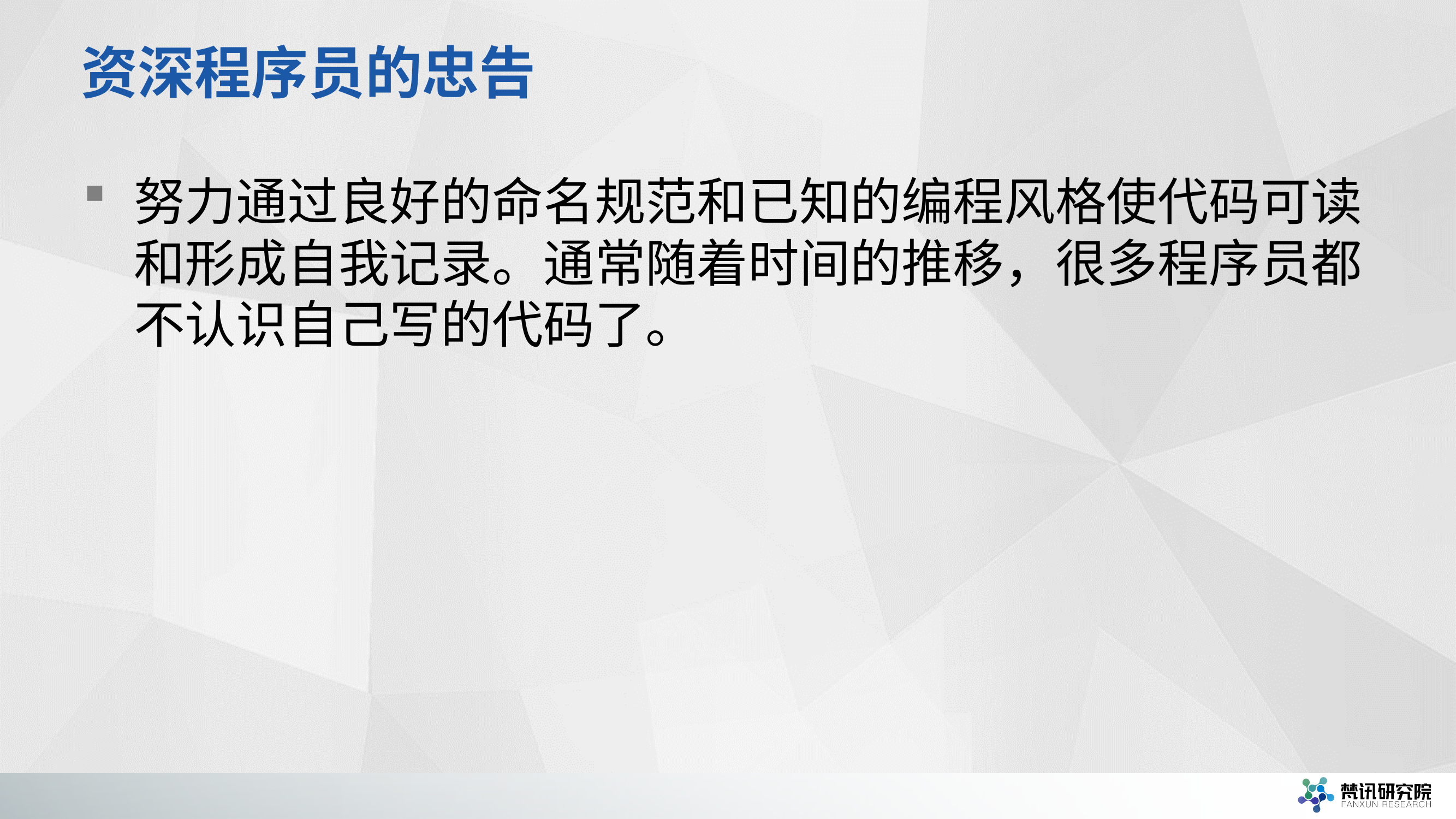

# 资深程序员的忠告
努力通过良好的命名规范和已知的编程风格使代码可读和形成自我记录。通常随着时间的推移，很多程序员都不认识自己写的代码了。